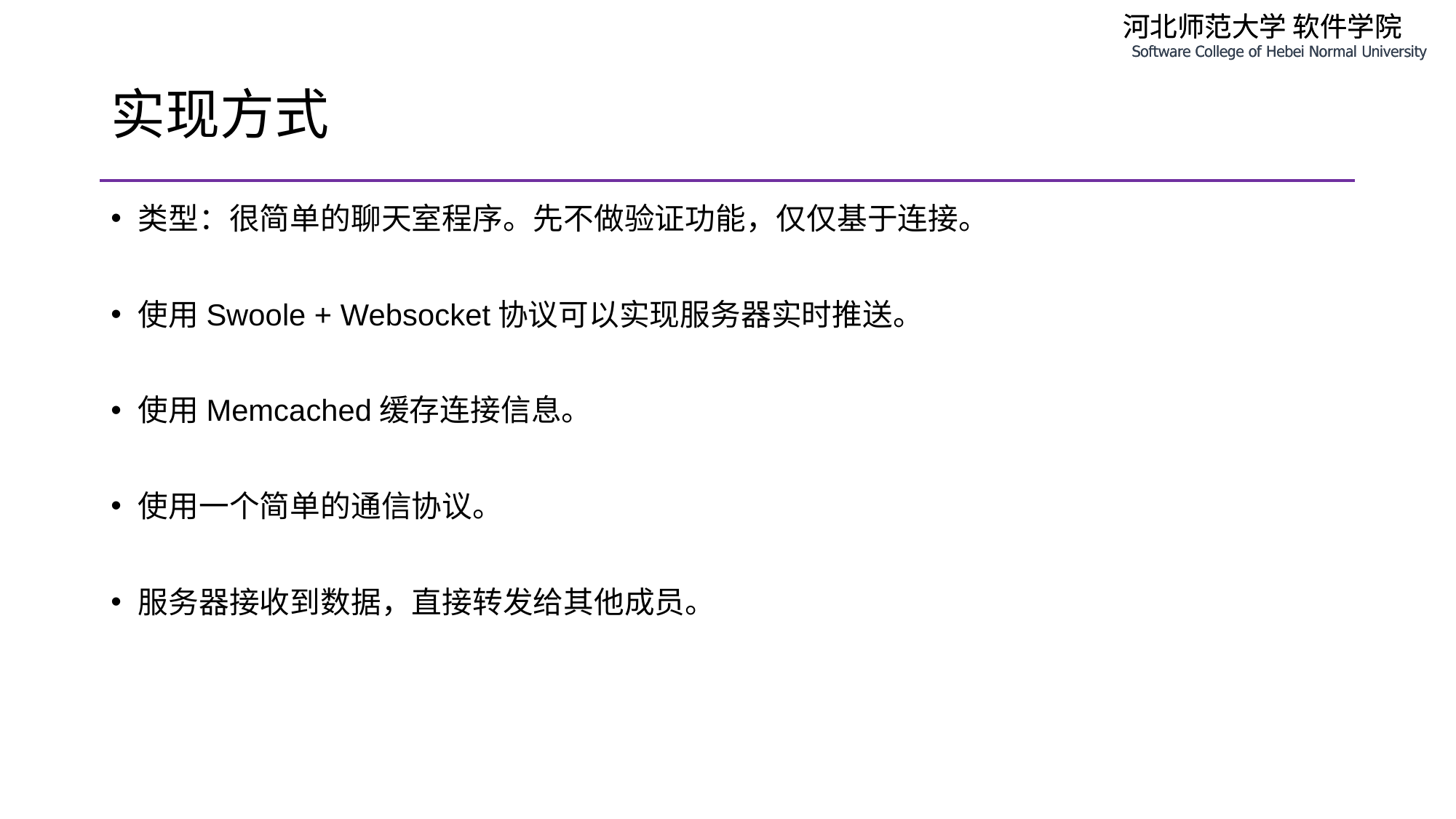

# 实现方式
类型：很简单的聊天室程序。先不做验证功能，仅仅基于连接。

使用Swoole + Websocket协议可以实现服务器实时推送。

使用Memcached缓存连接信息。

使用一个简单的通信协议。

服务器接收到数据，直接转发给其他成员。